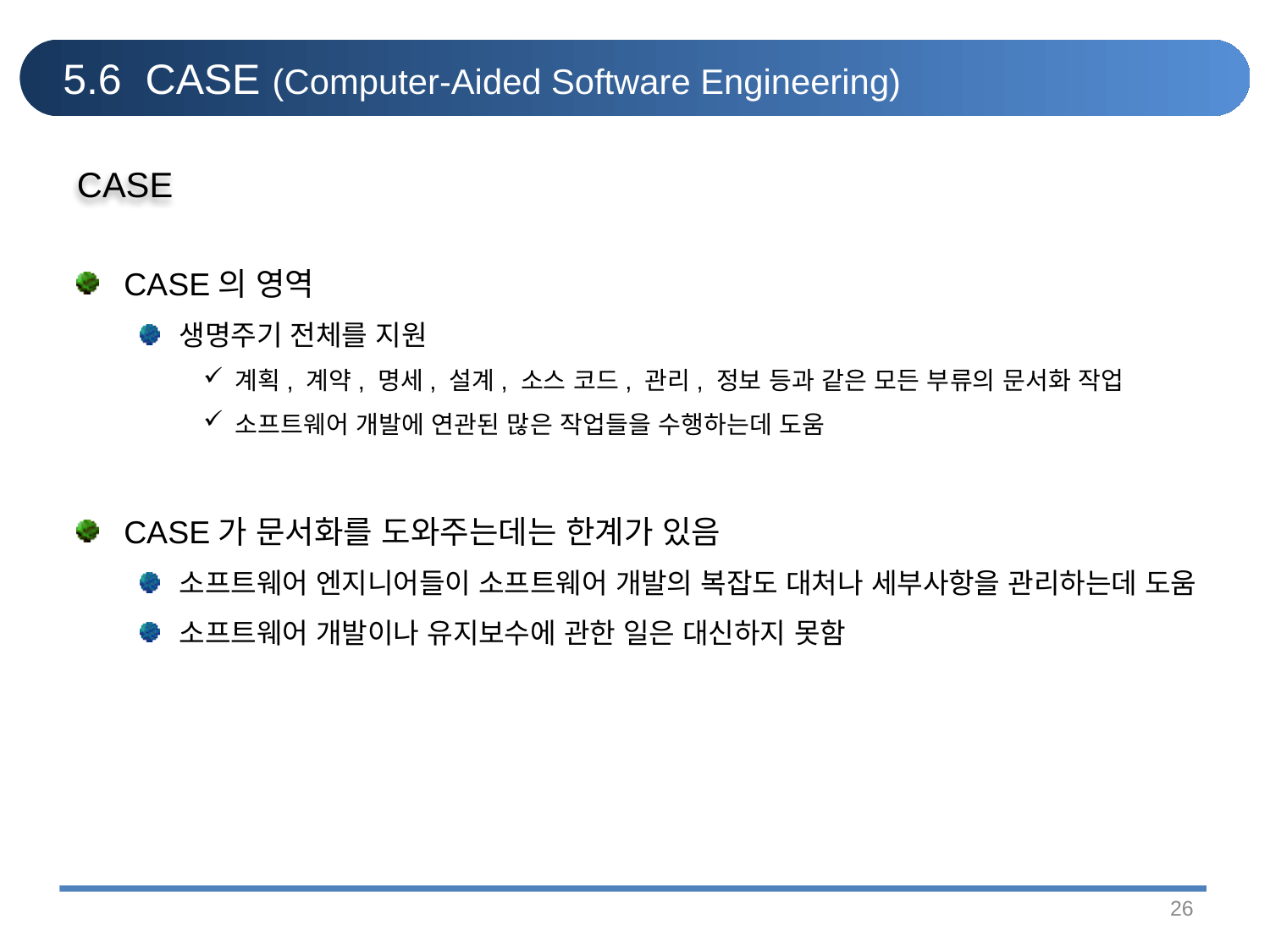

# 5.6  CASE (Computer-Aided Software Engineering)
CASE
CASE의 영역
생명주기 전체를 지원
계획, 계약, 명세, 설계, 소스 코드, 관리, 정보 등과 같은 모든 부류의 문서화 작업
소프트웨어 개발에 연관된 많은 작업들을 수행하는데 도움

CASE가 문서화를 도와주는데는 한계가 있음
소프트웨어 엔지니어들이 소프트웨어 개발의 복잡도 대처나 세부사항을 관리하는데 도움
소프트웨어 개발이나 유지보수에 관한 일은 대신하지 못함

26